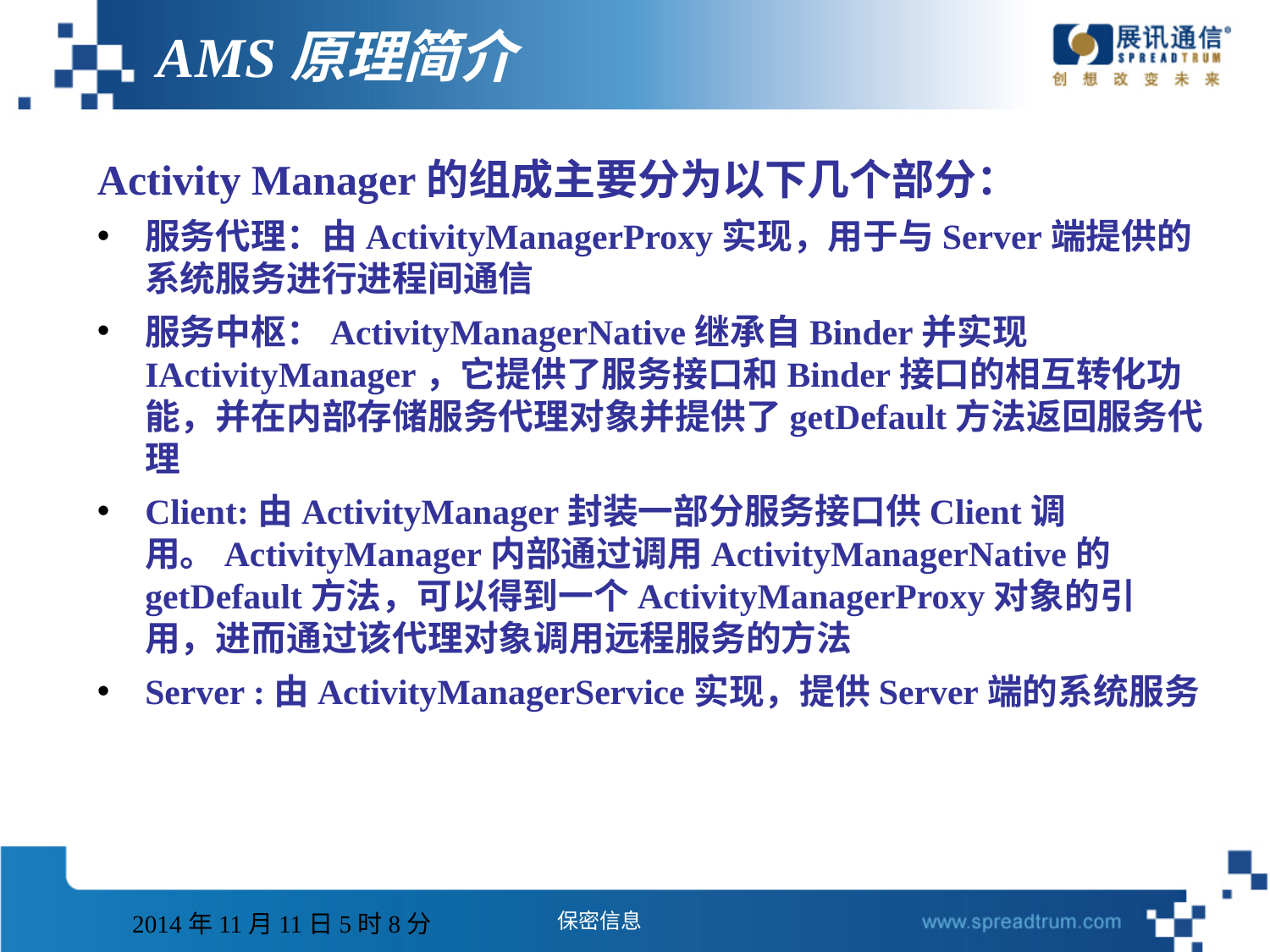

# AMS原理简介
Activity Manager的组成主要分为以下几个部分：
服务代理：由ActivityManagerProxy实现，用于与Server端提供的系统服务进行进程间通信
服务中枢：ActivityManagerNative继承自Binder并实现IActivityManager，它提供了服务接口和Binder接口的相互转化功能，并在内部存储服务代理对象并提供了getDefault方法返回服务代理
Client:由ActivityManager封装一部分服务接口供Client调用。ActivityManager内部通过调用ActivityManagerNative的getDefault方法，可以得到一个ActivityManagerProxy对象的引用，进而通过该代理对象调用远程服务的方法
Server :由ActivityManagerService实现，提供Server端的系统服务
2014年11月11日5时8分